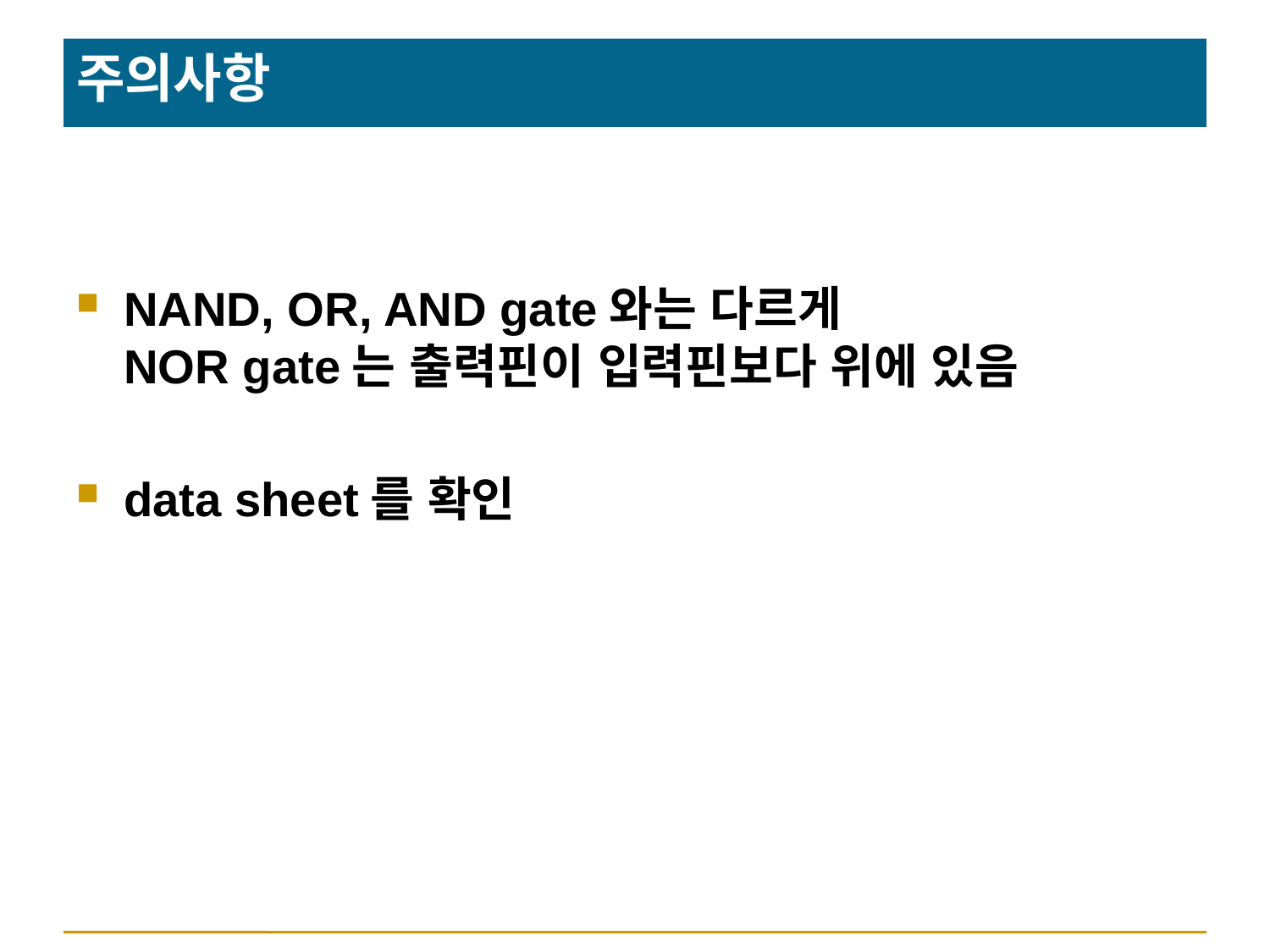

# 주의사항
NAND, OR, AND gate와는 다르게
NOR gate는 출력핀이 입력핀보다 위에 있음

data sheet를 확인